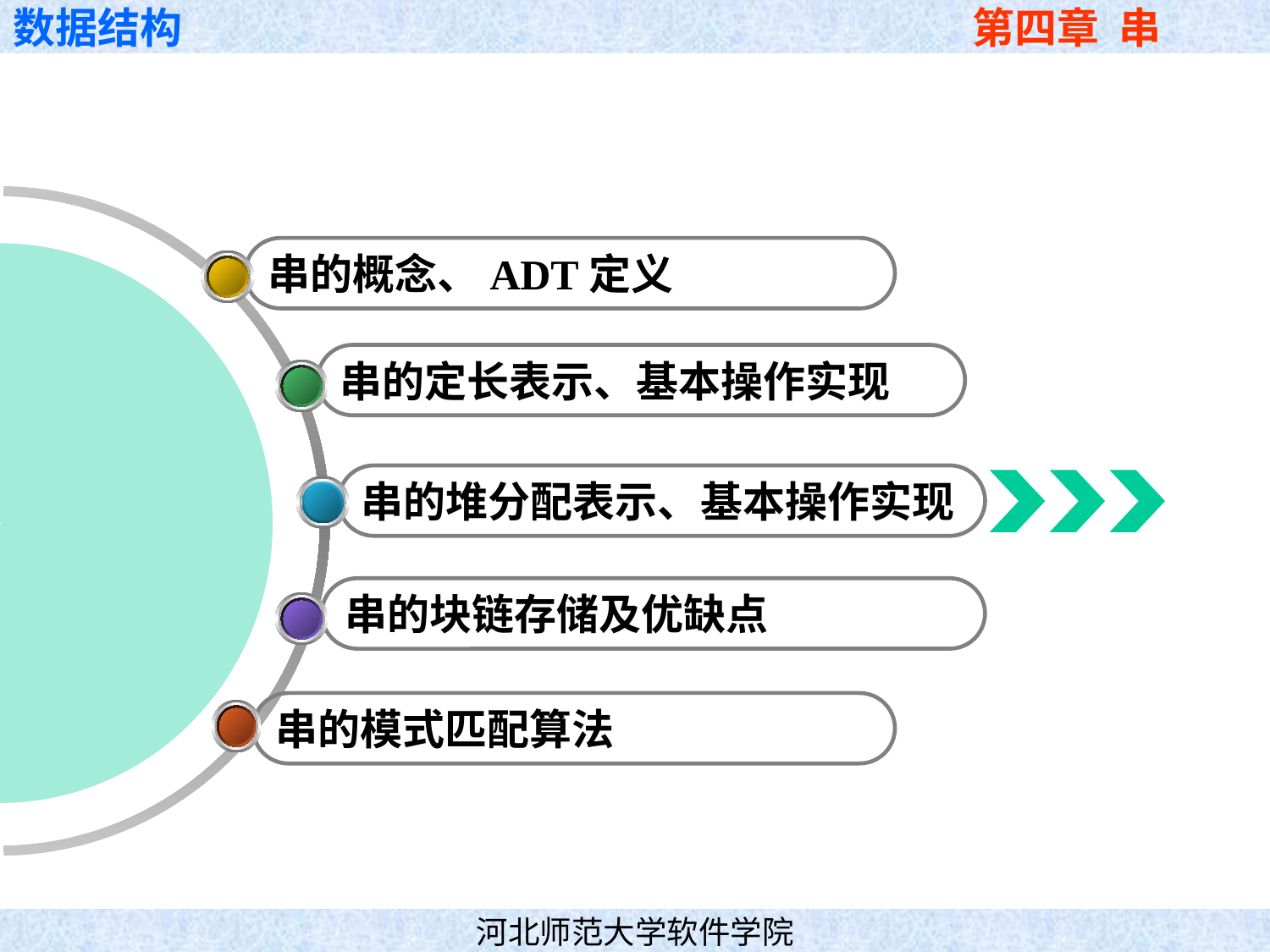

串的概念、ADT定义

串的定长表示、基本操作实现

串的堆分配表示、基本操作实现

串的块链存储及优缺点

串的模式匹配算法